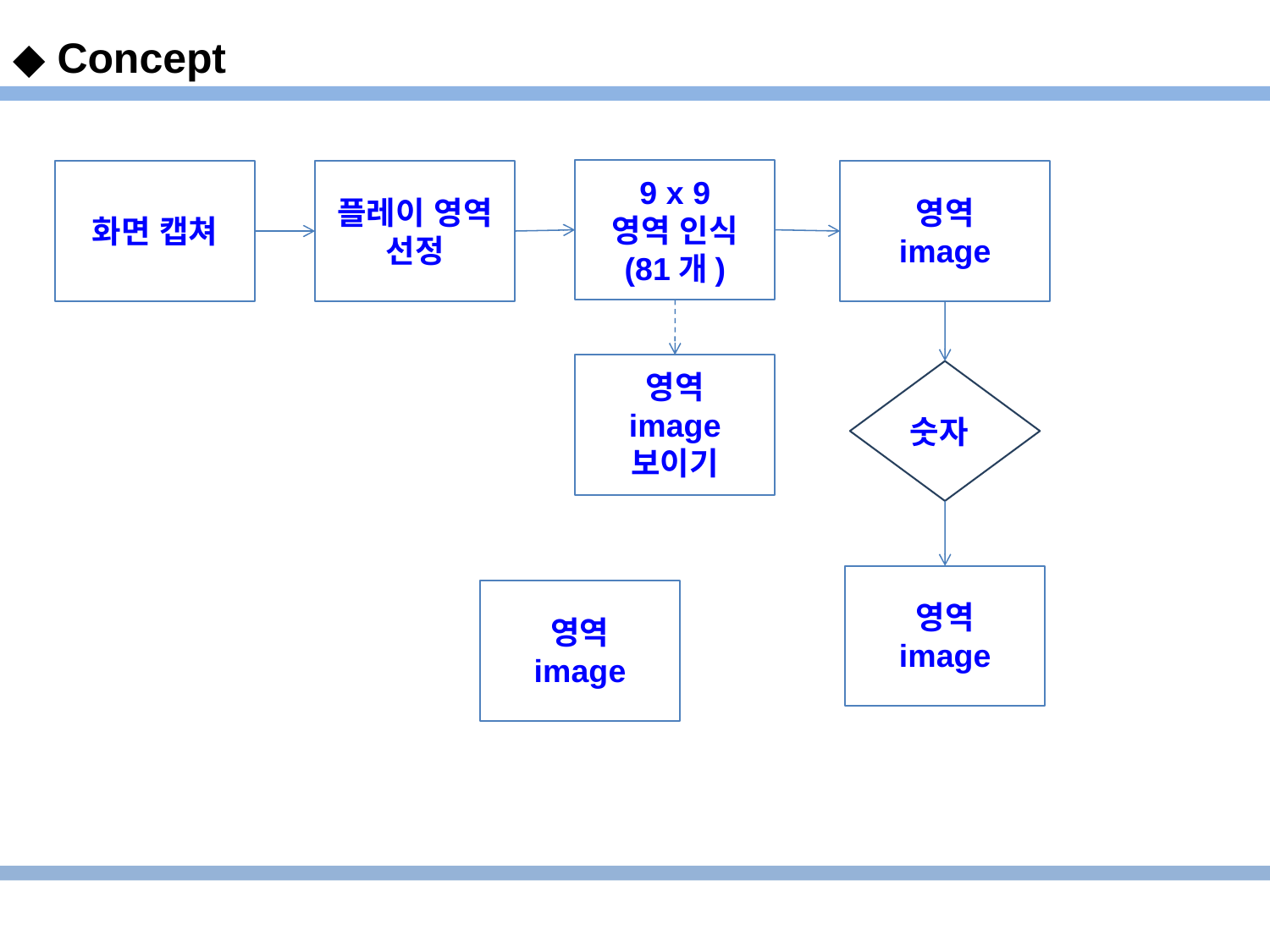

◆ Concept
9 x 9
영역 인식
(81개)
영역
image
화면 캡쳐
플레이 영역
선정
영역
image
보이기
숫자
영역
image
영역
image